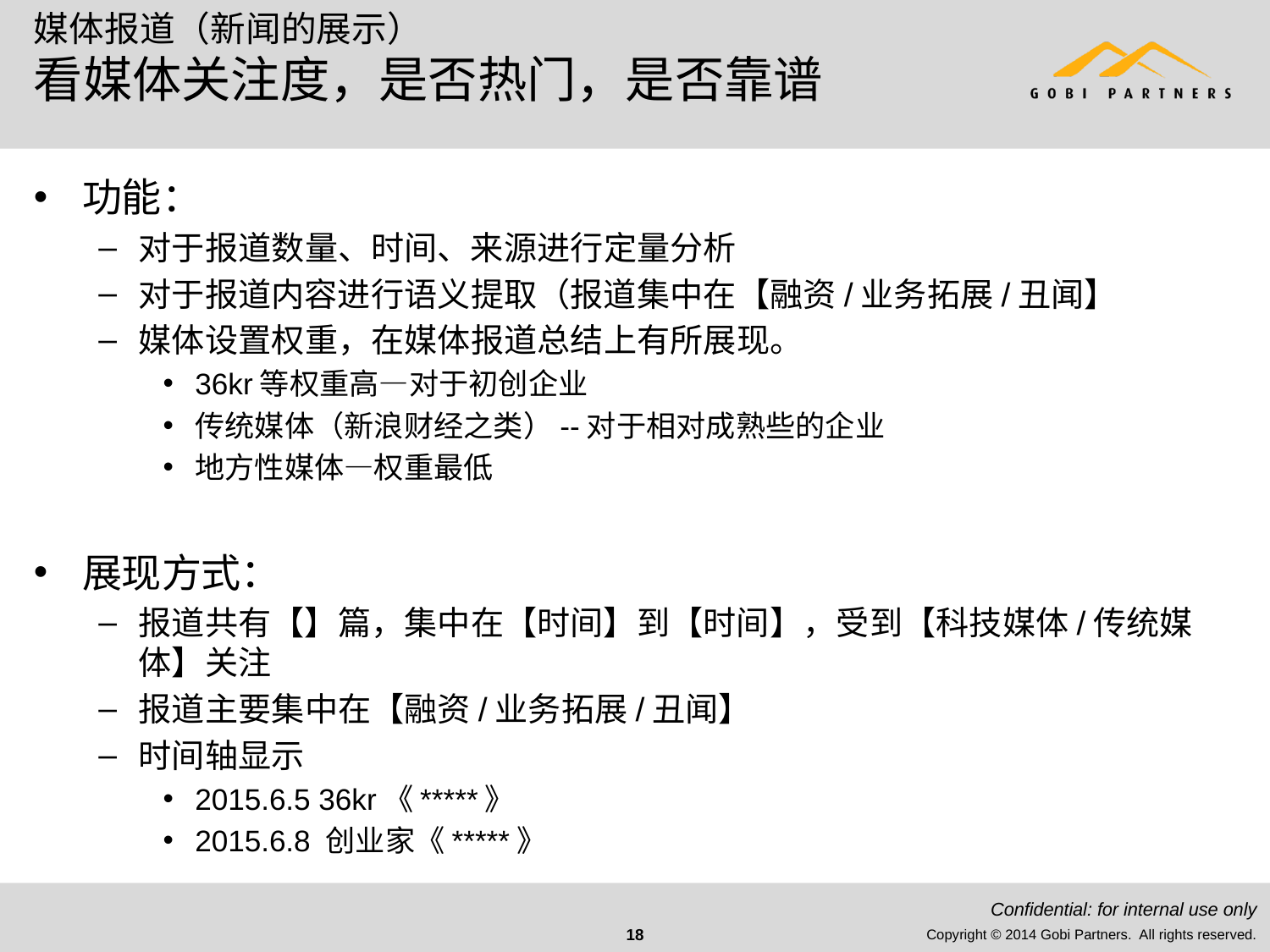

# 媒体报道（新闻的展示） 看媒体关注度，是否热门，是否靠谱
功能：
对于报道数量、时间、来源进行定量分析
对于报道内容进行语义提取（报道集中在【融资/业务拓展/丑闻】
媒体设置权重，在媒体报道总结上有所展现。
36kr等权重高—对于初创企业
传统媒体（新浪财经之类）--对于相对成熟些的企业
地方性媒体—权重最低

展现方式：
报道共有【】篇，集中在【时间】到【时间】，受到【科技媒体/传统媒体】关注
报道主要集中在【融资/业务拓展/丑闻】
时间轴显示
2015.6.5 36kr《*****》
2015.6.8 创业家《*****》